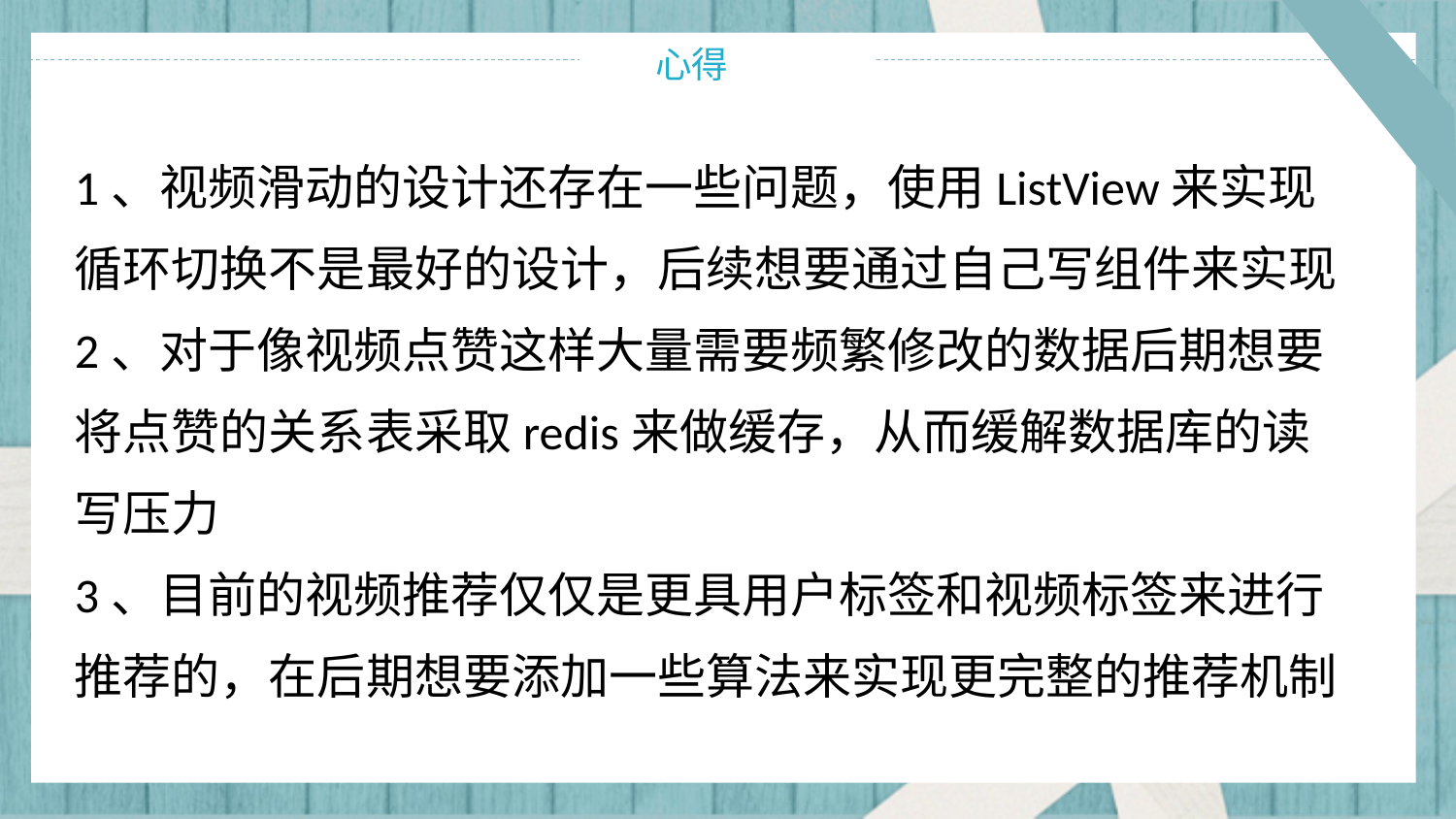

心得
1、视频滑动的设计还存在一些问题，使用ListView来实现循环切换不是最好的设计，后续想要通过自己写组件来实现
2、对于像视频点赞这样大量需要频繁修改的数据后期想要将点赞的关系表采取redis来做缓存，从而缓解数据库的读写压力
3、目前的视频推荐仅仅是更具用户标签和视频标签来进行推荐的，在后期想要添加一些算法来实现更完整的推荐机制